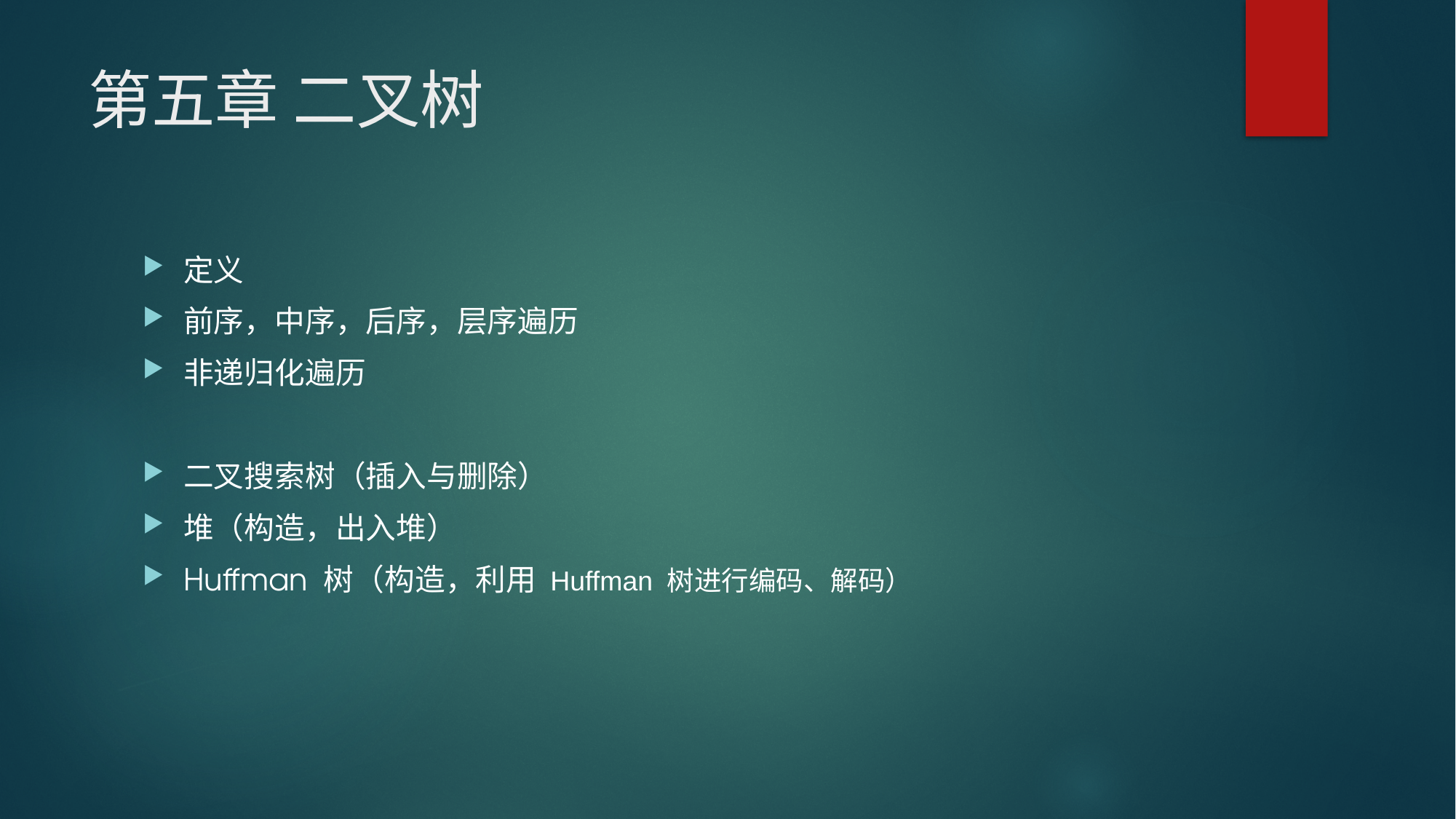

# 第五章 二叉树
定义
前序，中序，后序，层序遍历
非递归化遍历

二叉搜索树（插入与删除）
堆（构造，出入堆）
Huffman 树（构造，利用 Huffman 树进行编码、解码）